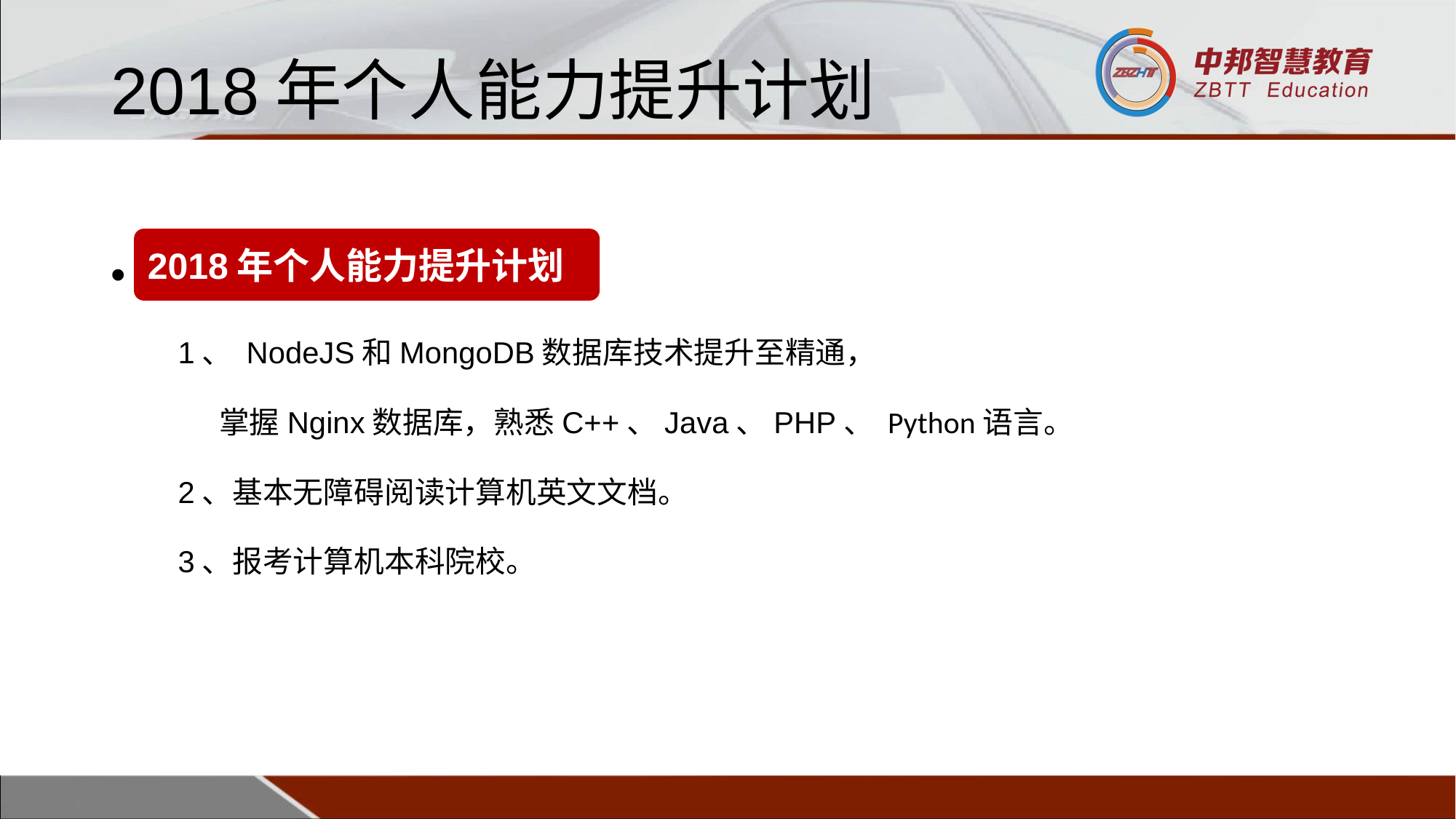

# 2018年个人能力提升计划
2018年工作计划
        1、 NodeJS和MongoDB数据库技术提升至精通，
               掌握Nginx数据库，熟悉C++、Java、PHP、 Python语言。
        2、基本无障碍阅读计算机英文文档。
        3、报考计算机本科院校。
2018年个人能力提升计划